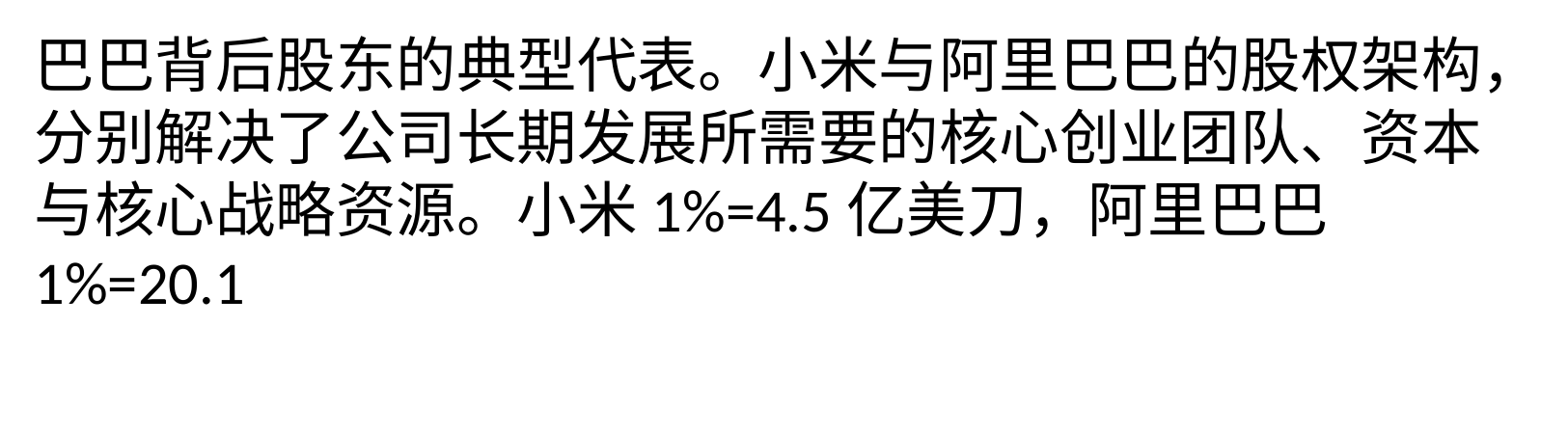

巴巴背后股东的典型代表。小米与阿里巴巴的股权架构，分别解决了公司长期发展所需要的核心创业团队、资本与核心战略资源。小米1%=4.5亿美刀，阿里巴巴1%=20.1